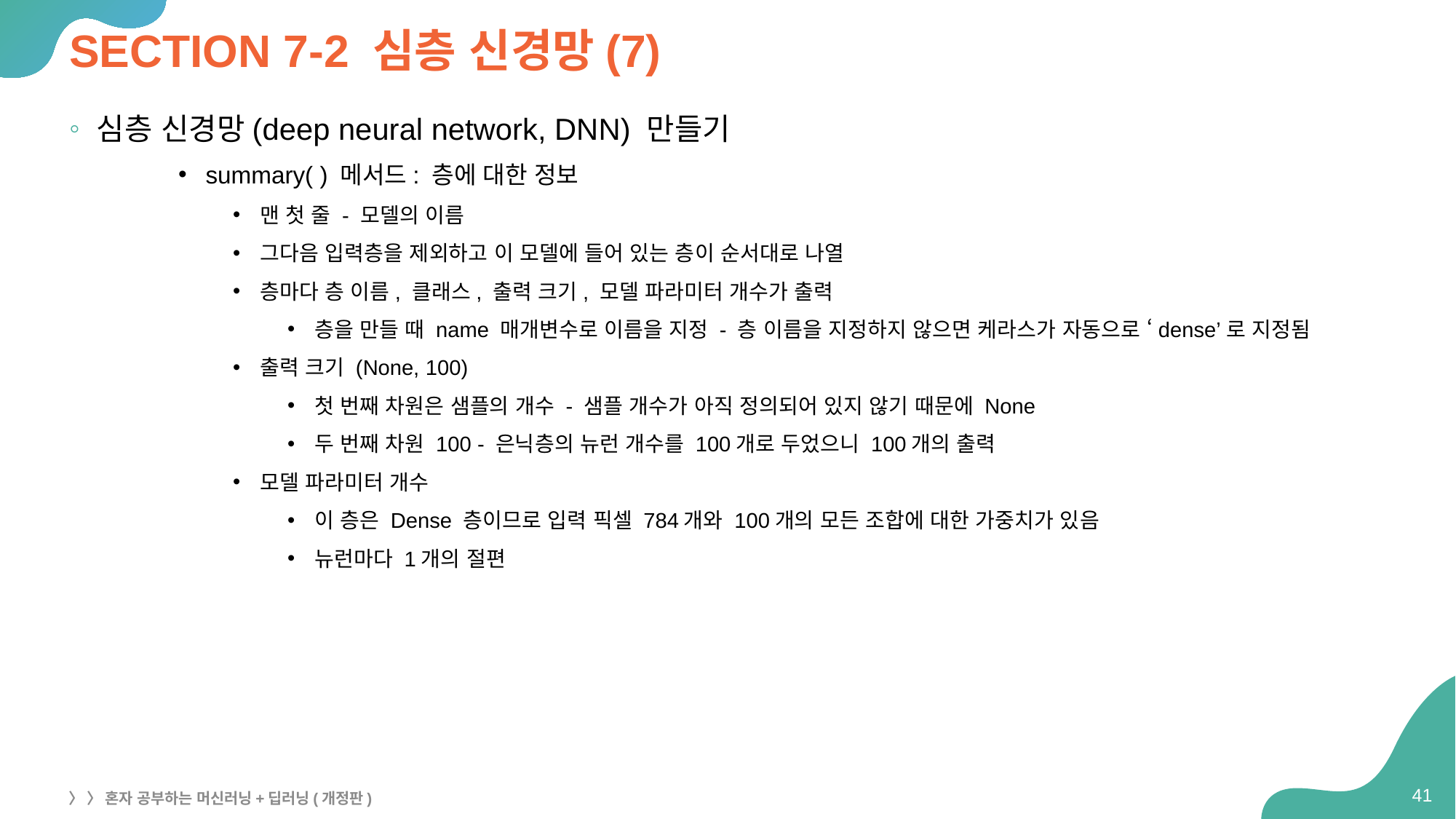

# SECTION 7-2 심층 신경망(7)
심층 신경망(deep neural network, DNN) 만들기
summary( ) 메서드: 층에 대한 정보
맨 첫 줄 - 모델의 이름
그다음 입력층을 제외하고 이 모델에 들어 있는 층이 순서대로 나열
층마다 층 이름, 클래스, 출력 크기, 모델 파라미터 개수가 출력
층을 만들 때 name 매개변수로 이름을 지정 - 층 이름을 지정하지 않으면 케라스가 자동으로 ‘dense’로 지정됨
출력 크기 (None, 100)
첫 번째 차원은 샘플의 개수 - 샘플 개수가 아직 정의되어 있지 않기 때문에 None
두 번째 차원 100 - 은닉층의 뉴런 개수를 100개로 두었으니 100개의 출력
모델 파라미터 개수
이 층은 Dense 층이므로 입력 픽셀 784개와 100개의 모든 조합에 대한 가중치가 있음
뉴런마다 1개의 절편
41
〉 〉 혼자 공부하는 머신러닝+딥러닝(개정판)